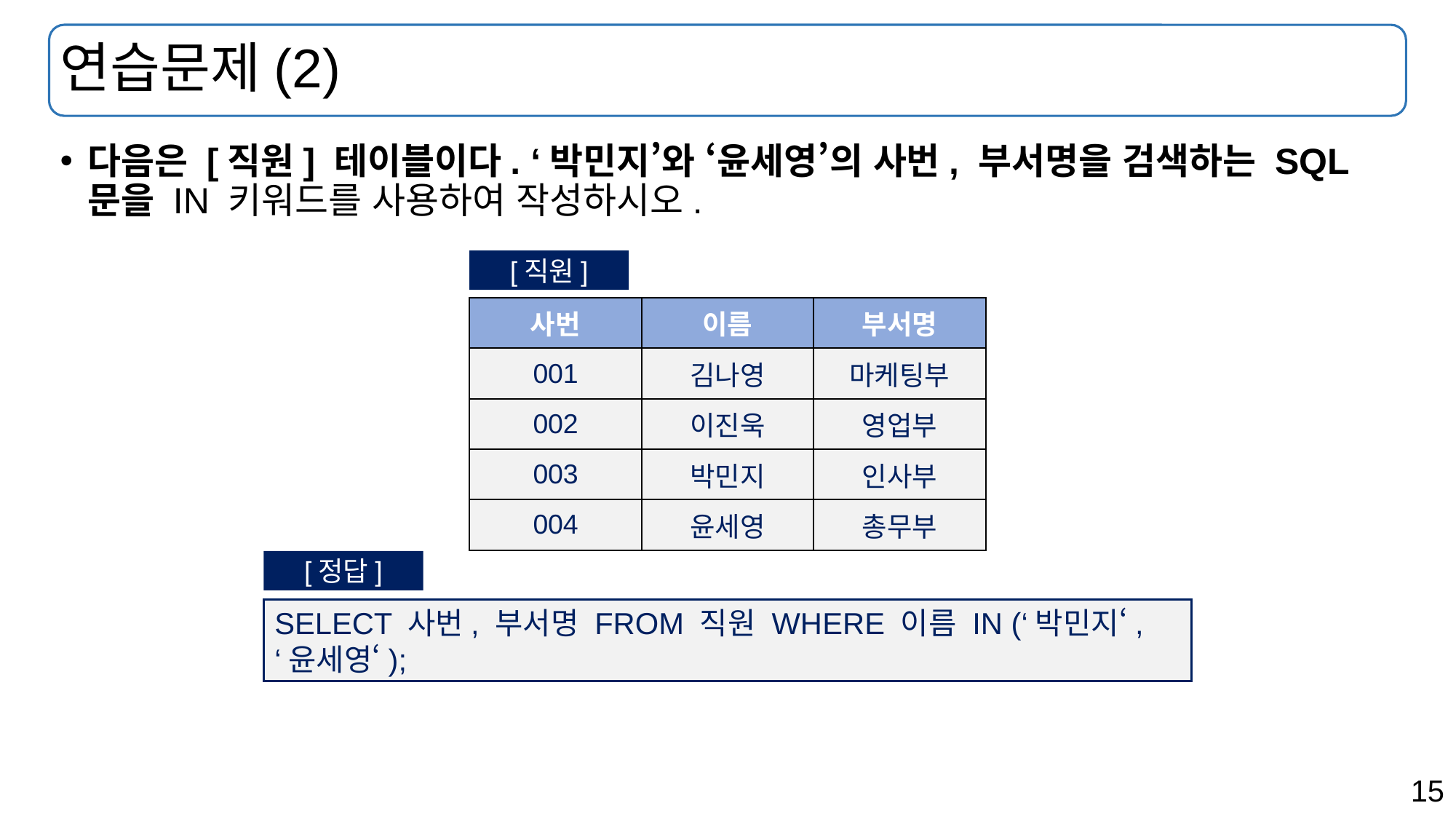

# 연습문제(2)
다음은 [직원] 테이블이다. ‘박민지’와 ‘윤세영’의 사번, 부서명을 검색하는 SQL 문을 IN 키워드를 사용하여 작성하시오.
[직원]
| 사번 | 이름 | 부서명 |
| --- | --- | --- |
| 001 | 김나영 | 마케팅부 |
| 002 | 이진욱 | 영업부 |
| 003 | 박민지 | 인사부 |
| 004 | 윤세영 | 총무부 |
[정답]
SELECT 사번, 부서명 FROM 직원 WHERE 이름 IN (‘박민지‘, ‘윤세영‘);